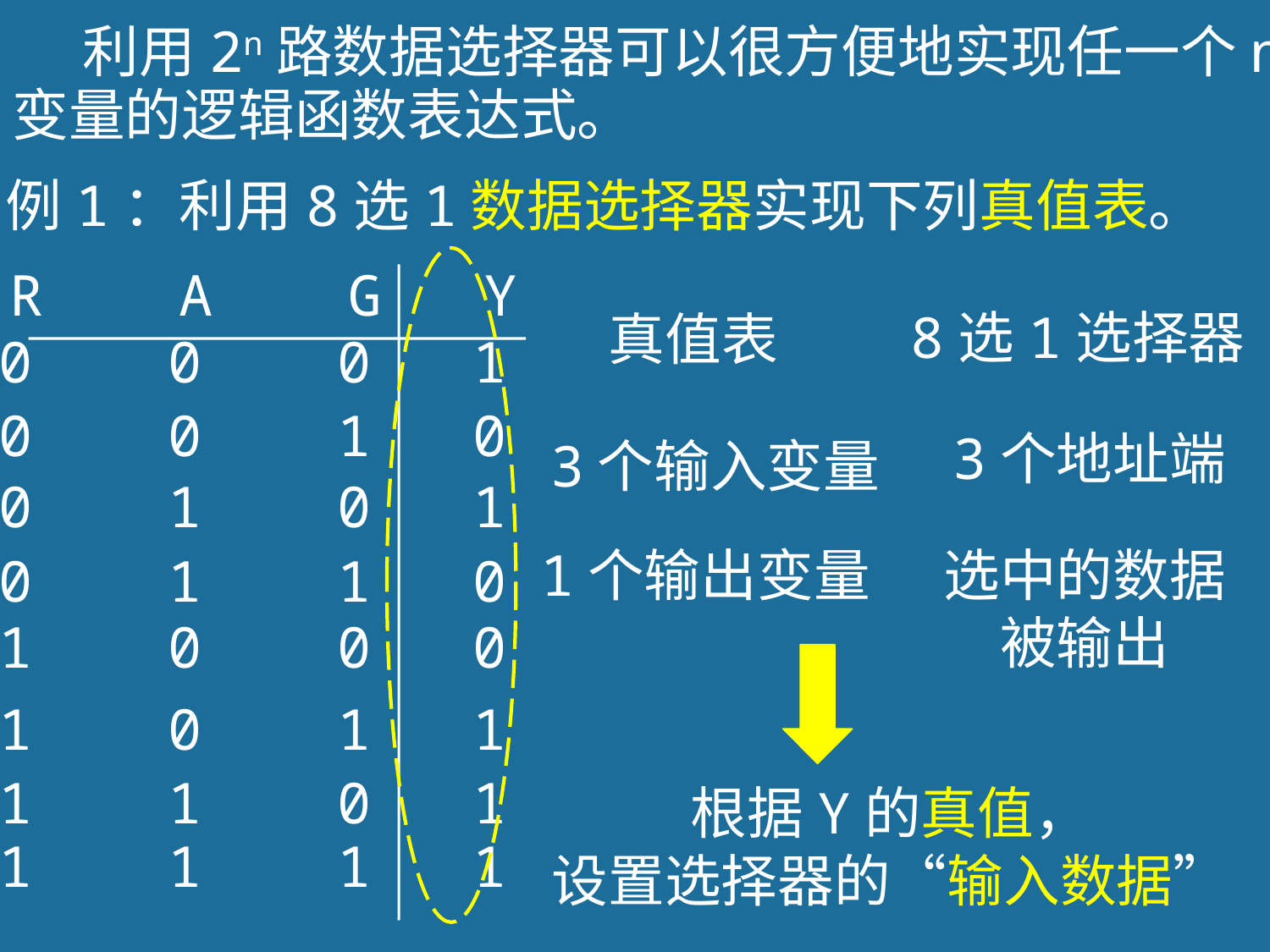

利用2n路数据选择器可以很方便地实现任一个n
变量的逻辑函数表达式。
例1：利用8选1数据选择器实现下列真值表。

R    A    G   Y

0    0    0   1

0    0    1   0
0    1    0   1
0    1    1   0
1    0    0   0
1    0    1   1
1    1    0   1
1    1    1   1
8选1选择器
真值表
3个地址端
3个输入变量
1个输出变量
选中的数据
被输出

根据Y的真值，
设置选择器的“输入数据”
217